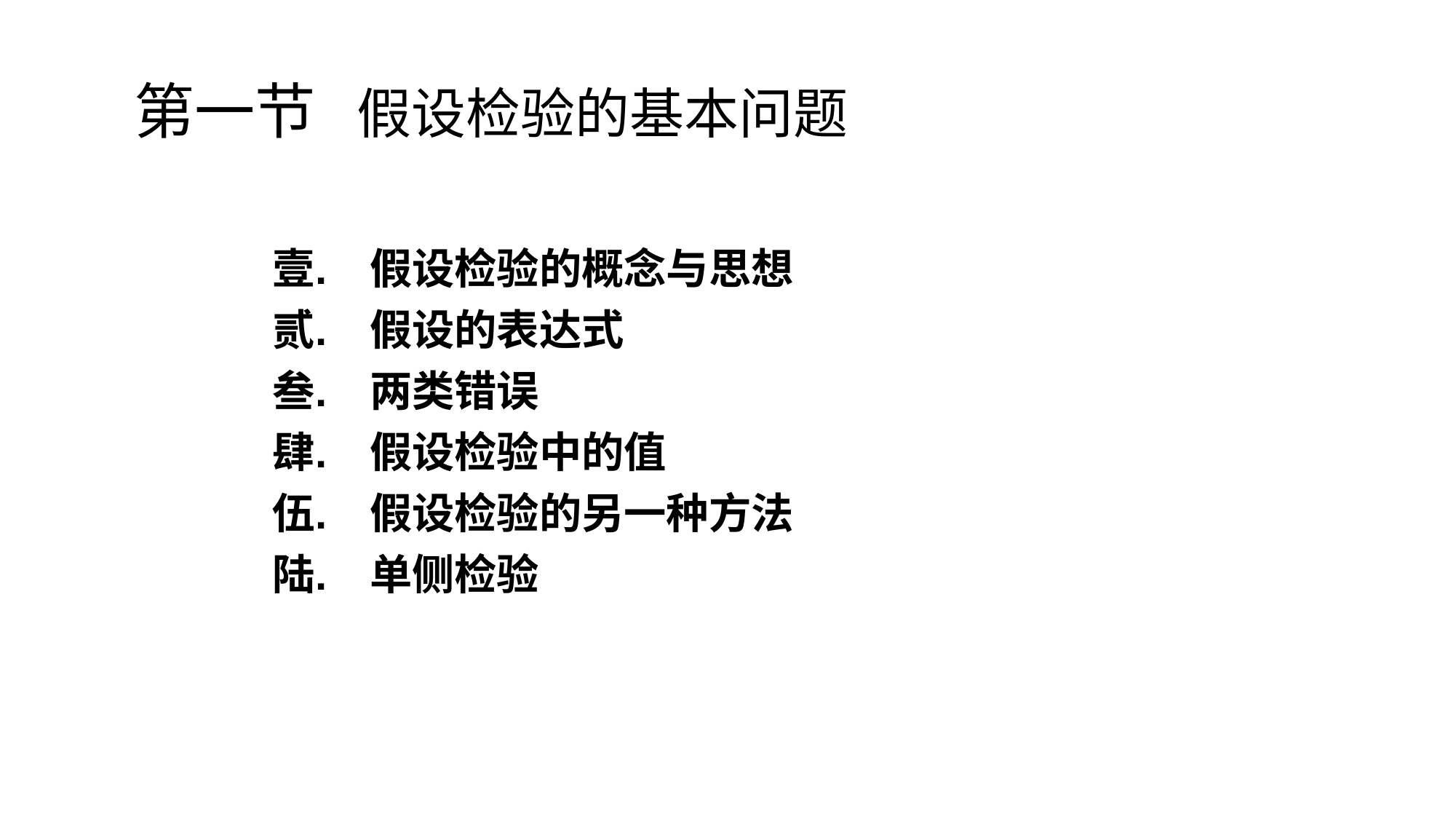

第一节   假设检验的基本问题
假设检验的概念与思想
假设的表达式
两类错误
假设检验中的值
假设检验的另一种方法
单侧检验